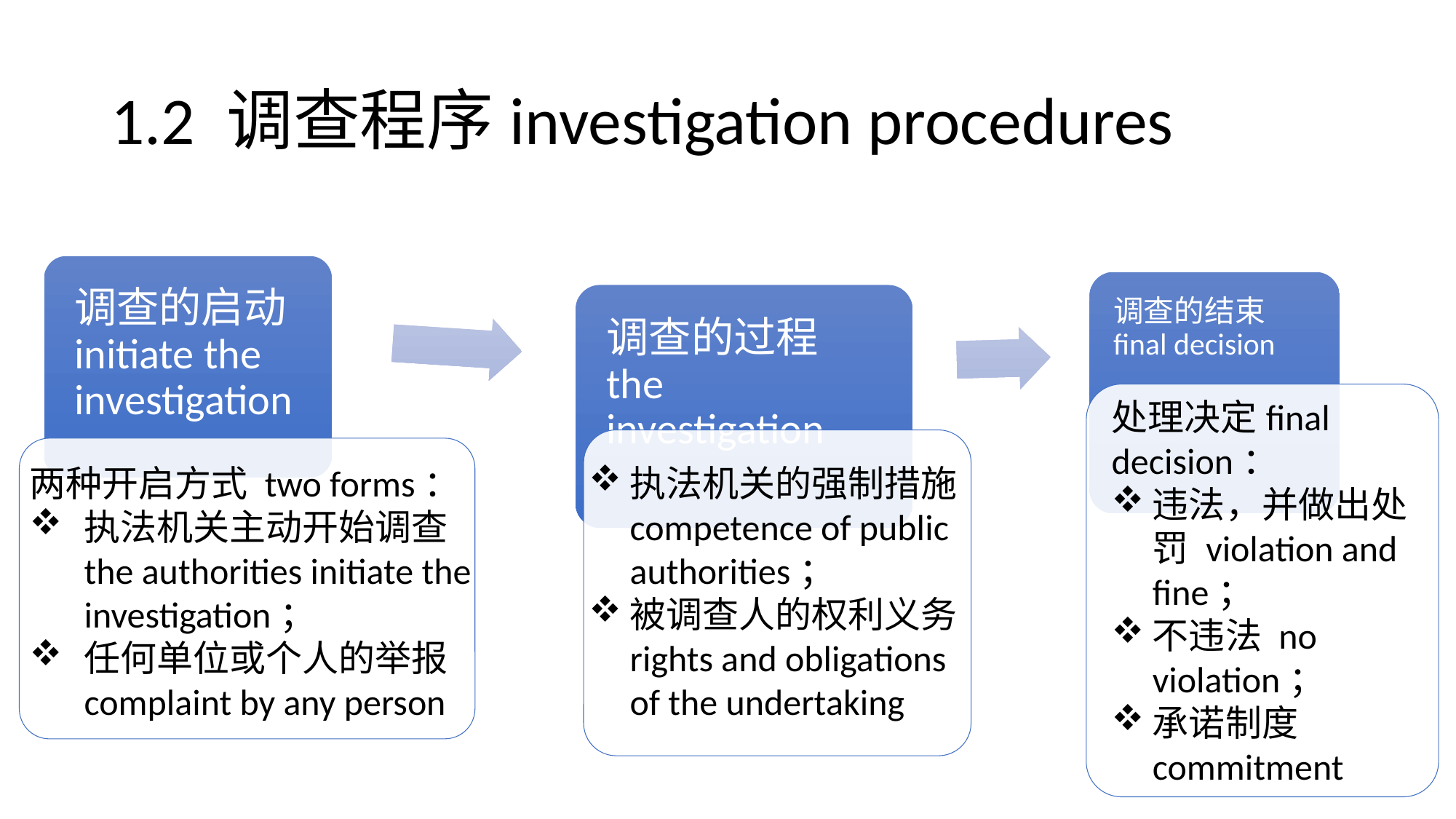

# 1.2 调查程序investigation procedures
调查的启动initiate the investigation

调查的过程the investigation

调查的结束final decision
处理决定final decision：
违法，并做出处罚 violation and fine；
不违法 no violation；
承诺制度 commitment
两种开启方式 two forms：
执法机关主动开始调查the authorities initiate the investigation；
任何单位或个人的举报 complaint by any person
执法机关的强制措施competence of public authorities；
被调查人的权利义务rights and obligations of the undertaking